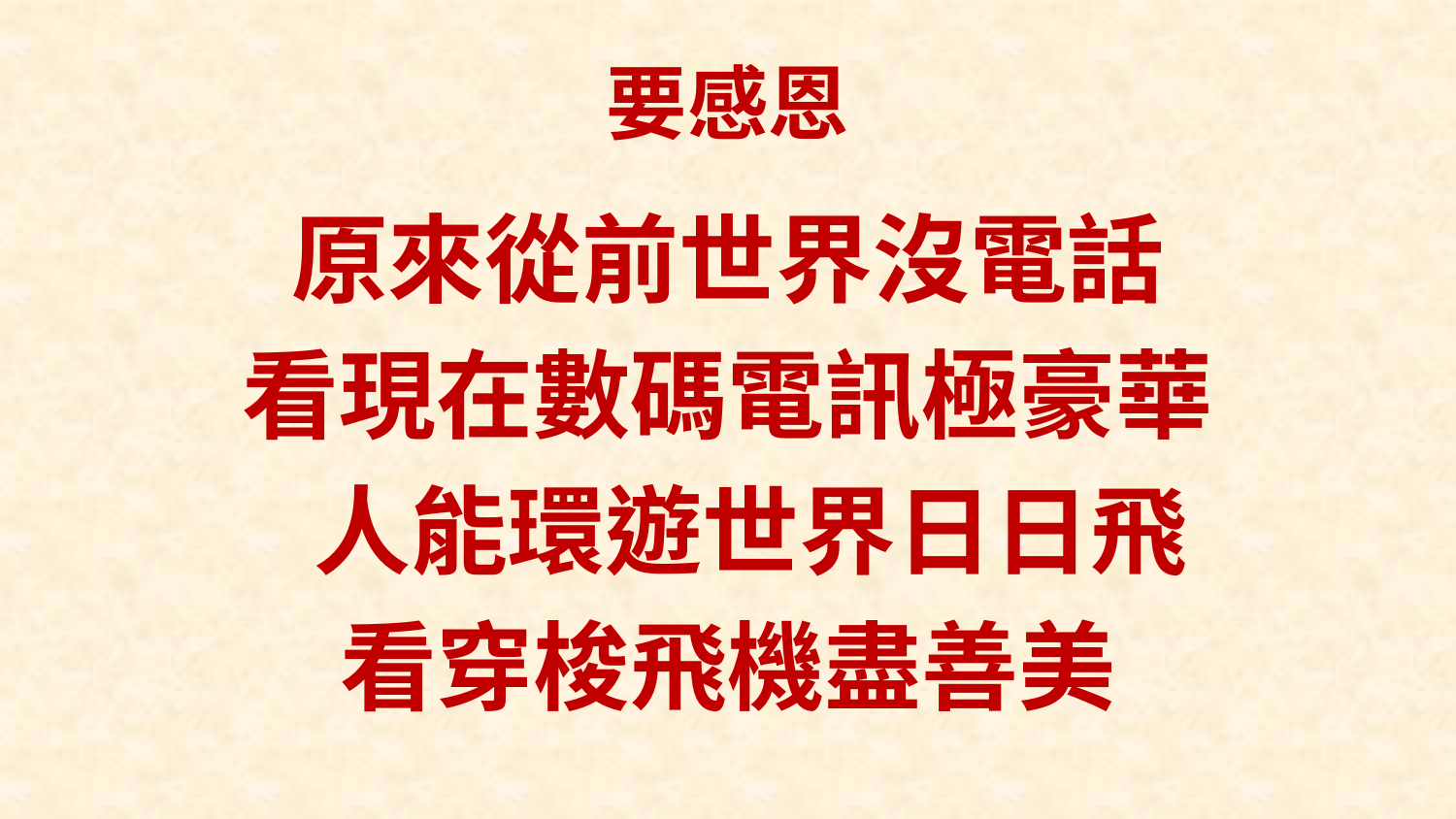

# 要感恩
原來從前世界沒電話
看現在數碼電訊極豪華
 人能環遊世界日日飛
看穿梭飛機盡善美